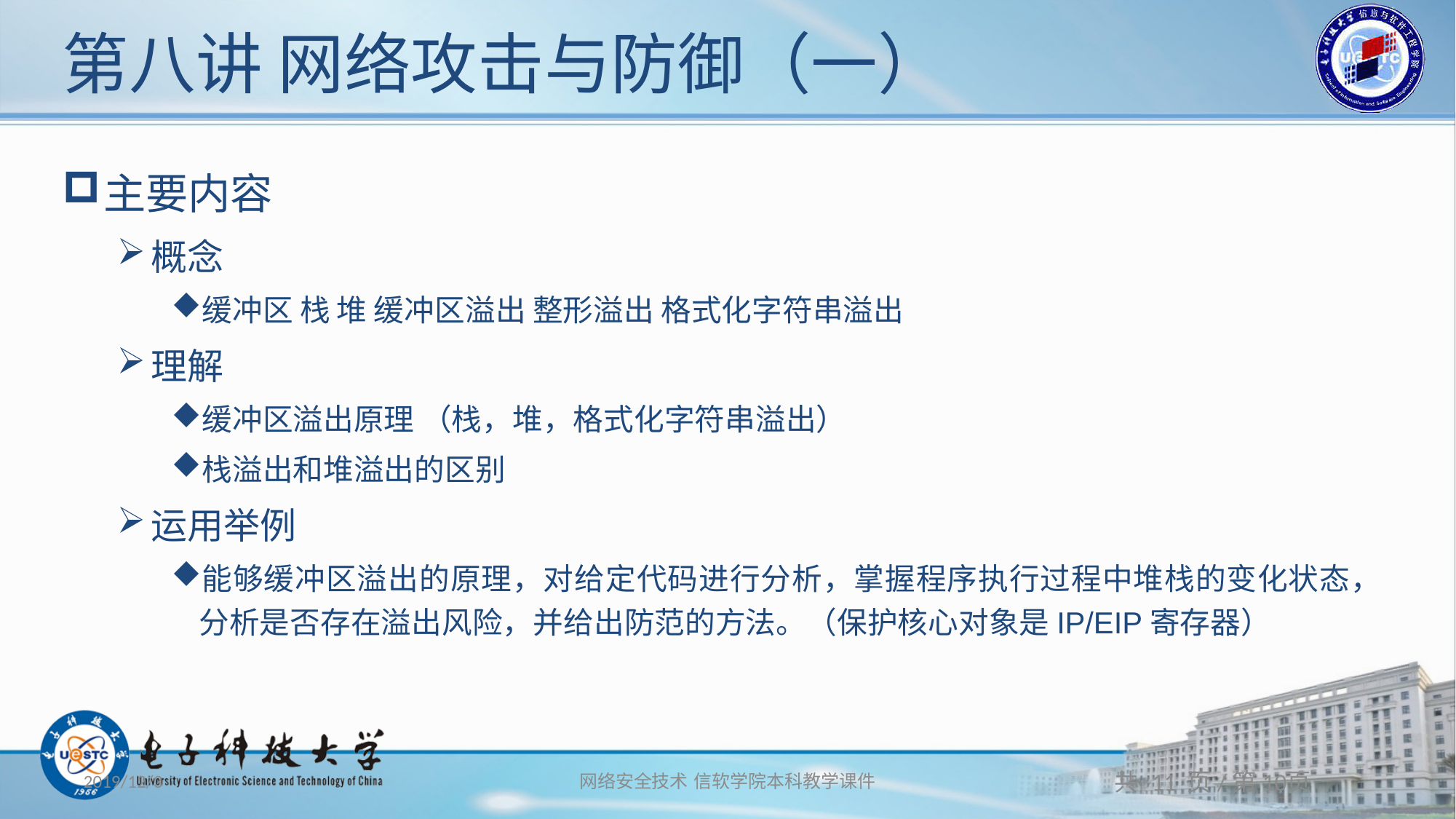

# 第八讲 网络攻击与防御（一）
主要内容
概念
缓冲区 栈 堆 缓冲区溢出 整形溢出 格式化字符串溢出
理解
缓冲区溢出原理 （栈，堆，格式化字符串溢出）
栈溢出和堆溢出的区别
运用举例
能够缓冲区溢出的原理，对给定代码进行分析，掌握程序执行过程中堆栈的变化状态，分析是否存在溢出风险，并给出防范的方法。（保护核心对象是IP/EIP寄存器）
2019/12/3
网络安全技术 信软学院本科教学课件
共 11 页/第10页